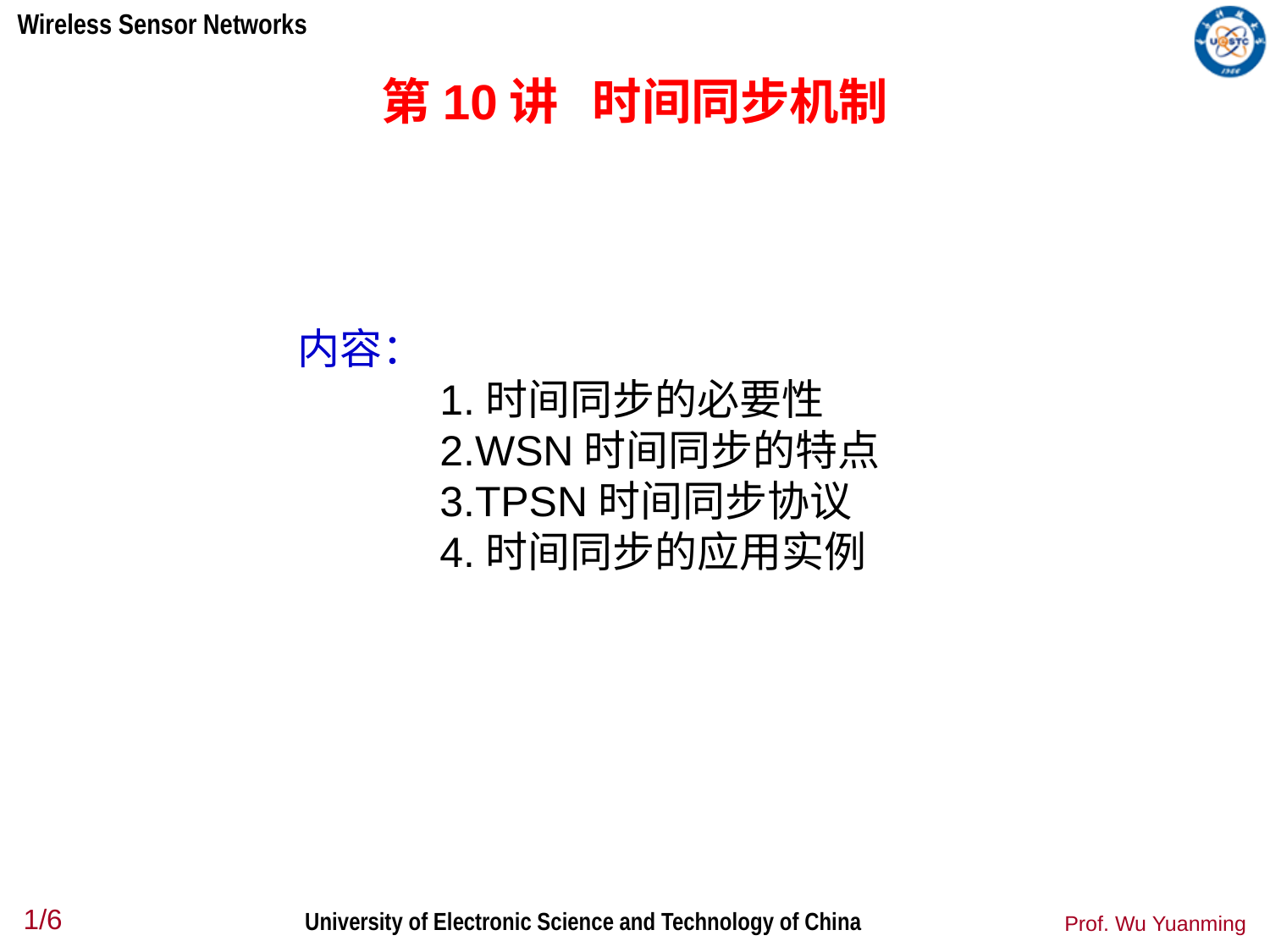

# 第10讲   时间同步机制
内容：
            1.时间同步的必要性
            2.WSN时间同步的特点
            3.TPSN时间同步协议
            4.时间同步的应用实例
1/6
Prof. Wu Yuanming